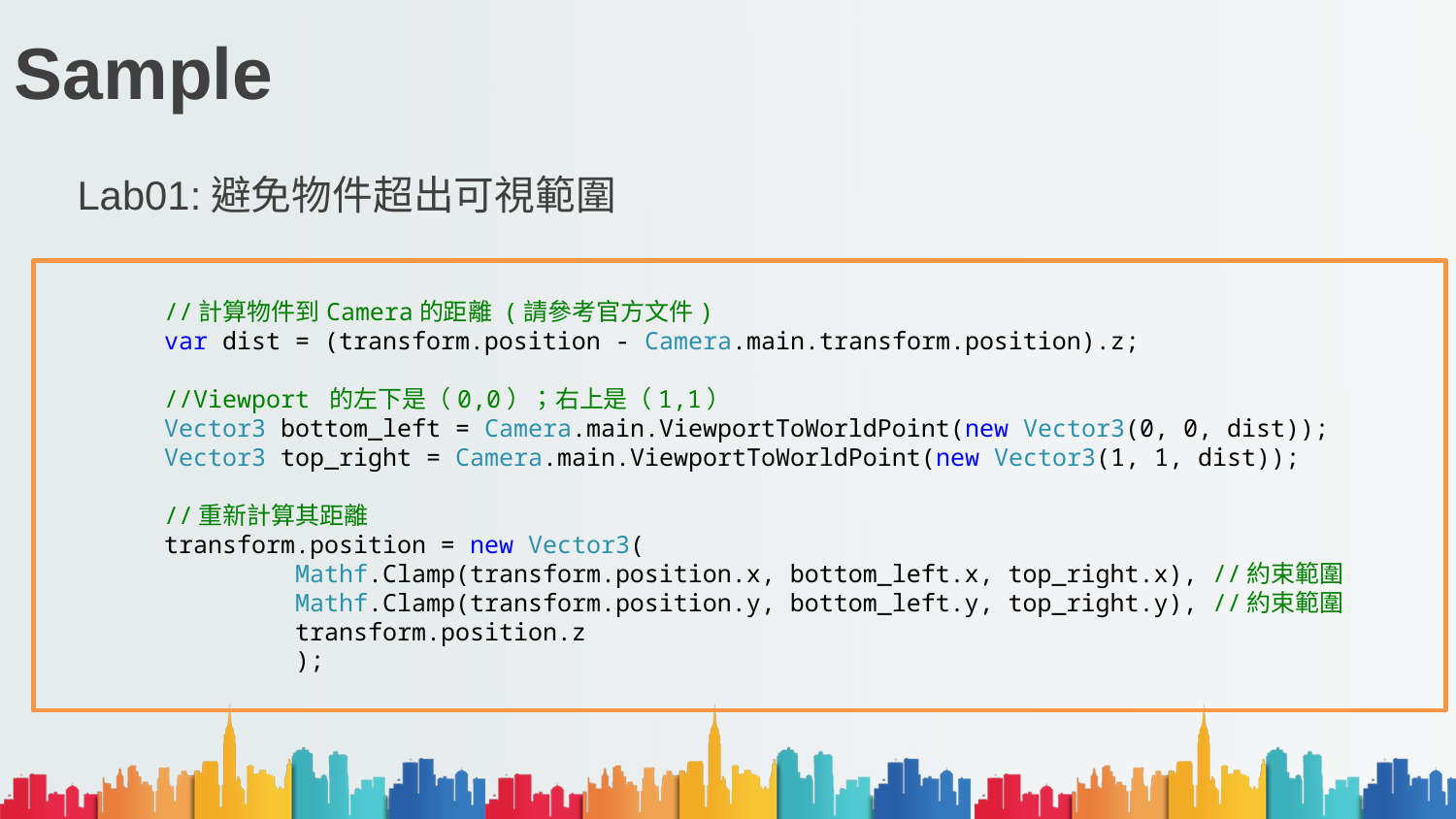

# Sample
Lab01:避免物件超出可視範圍

        //計算物件到Camera的距離 (請參考官方文件)
        var dist = (transform.position - Camera.main.transform.position).z;

        //Viewport 的左下是（0,0）；右上是（1,1）
        Vector3 bottom_left = Camera.main.ViewportToWorldPoint(new Vector3(0, 0, dist));
        Vector3 top_right = Camera.main.ViewportToWorldPoint(new Vector3(1, 1, dist));

        //重新計算其距離
        transform.position = new Vector3(
                 Mathf.Clamp(transform.position.x, bottom_left.x, top_right.x), //約束範圍
                 Mathf.Clamp(transform.position.y, bottom_left.y, top_right.y), //約束範圍
                 transform.position.z
                 );